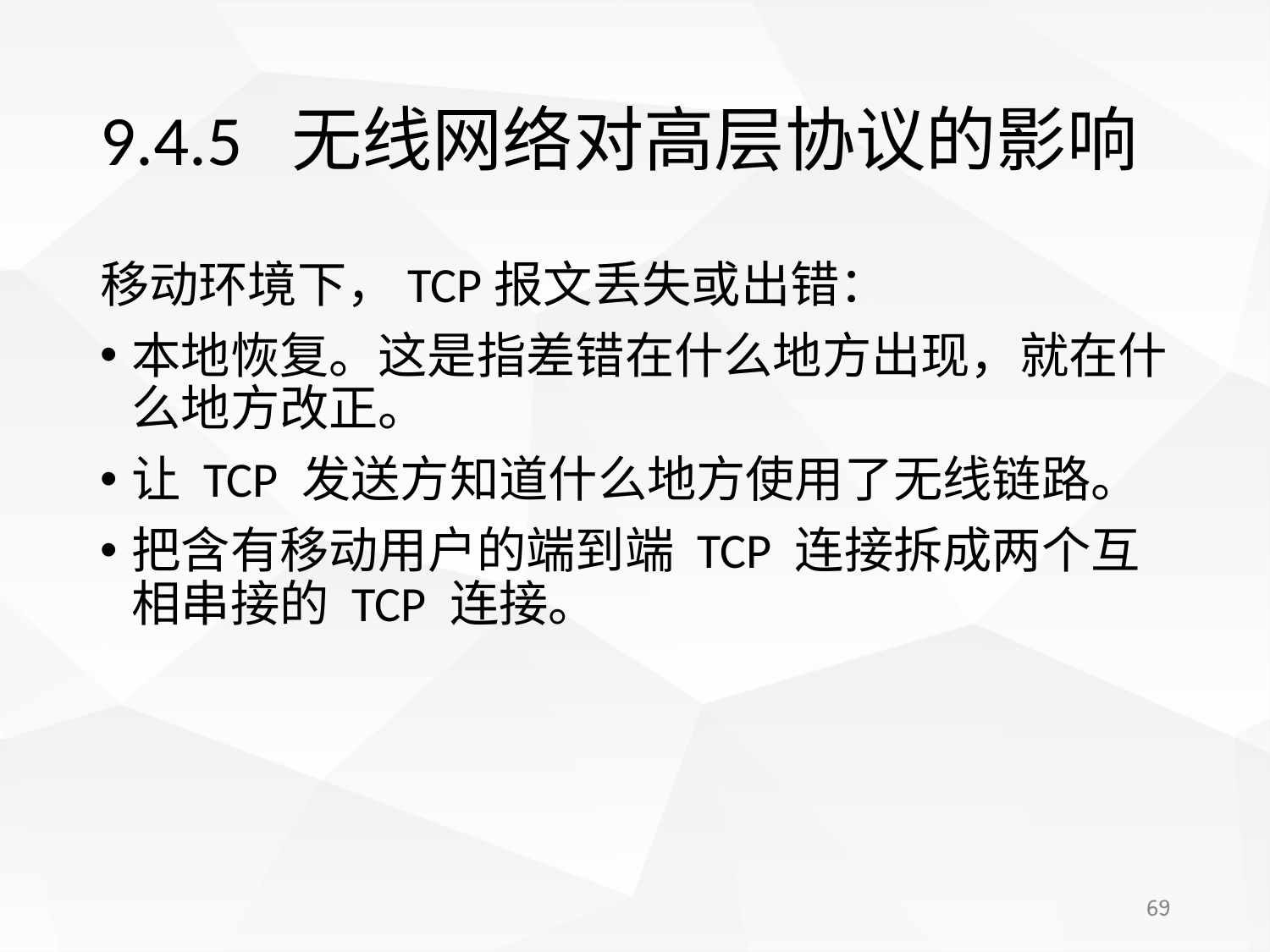

# 9.4.5  无线网络对高层协议的影响
移动环境下，TCP报文丢失或出错：
本地恢复。这是指差错在什么地方出现，就在什么地方改正。
让 TCP 发送方知道什么地方使用了无线链路。
把含有移动用户的端到端 TCP 连接拆成两个互相串接的 TCP 连接。
69